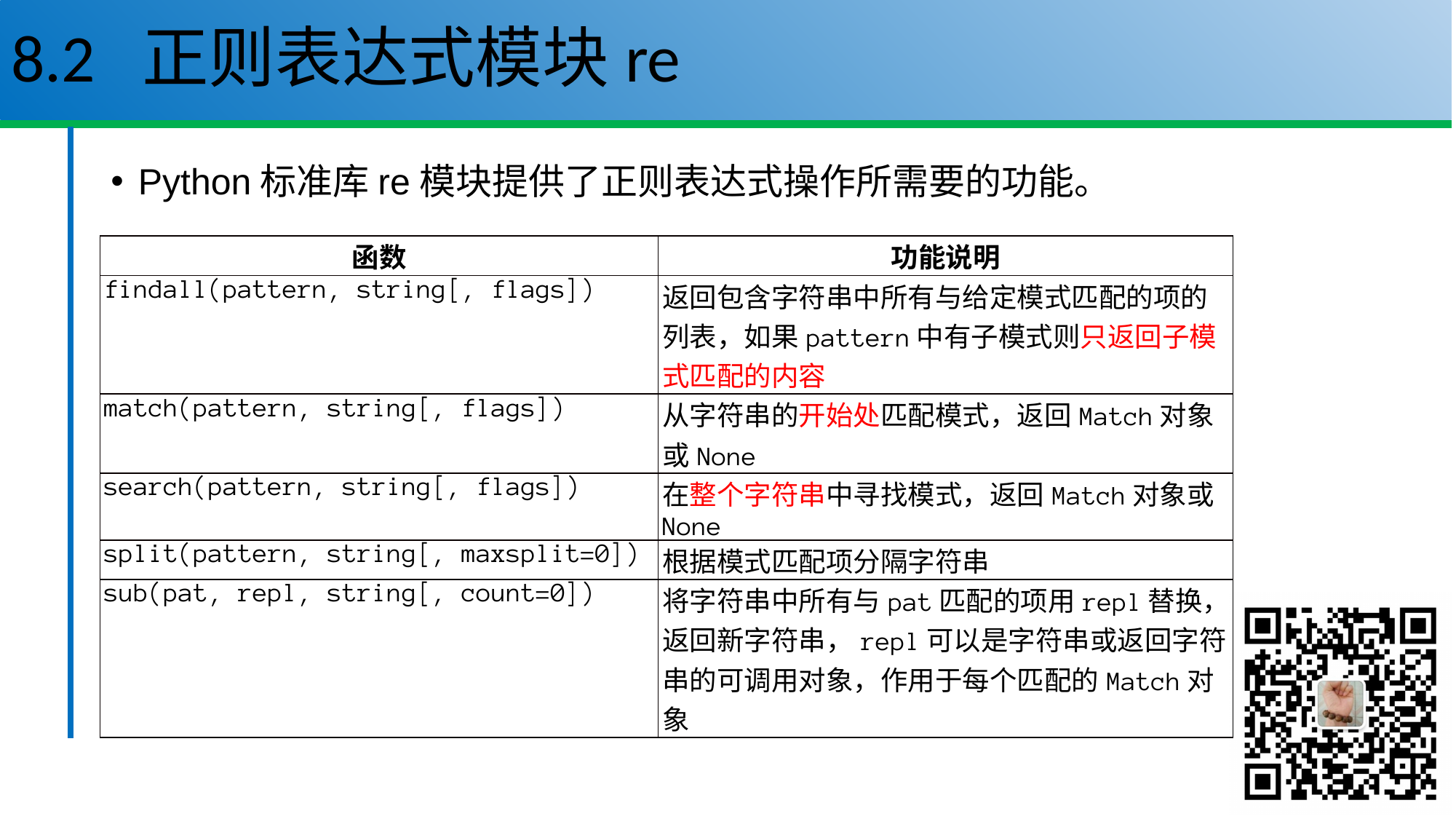

# 8.2  正则表达式模块re
Python标准库re模块提供了正则表达式操作所需要的功能。
| 函数 | 功能说明 |
| --- | --- |
| findall(pattern, string[, flags]) | 返回包含字符串中所有与给定模式匹配的项的列表，如果pattern中有子模式则只返回子模式匹配的内容 |
| match(pattern, string[, flags]) | 从字符串的开始处匹配模式，返回Match对象或None |
| search(pattern, string[, flags]) | 在整个字符串中寻找模式，返回Match对象或None |
| split(pattern, string[, maxsplit=0]) | 根据模式匹配项分隔字符串 |
| sub(pat, repl, string[, count=0]) | 将字符串中所有与pat匹配的项用repl替换，返回新字符串，repl可以是字符串或返回字符串的可调用对象，作用于每个匹配的Match对象 |
14